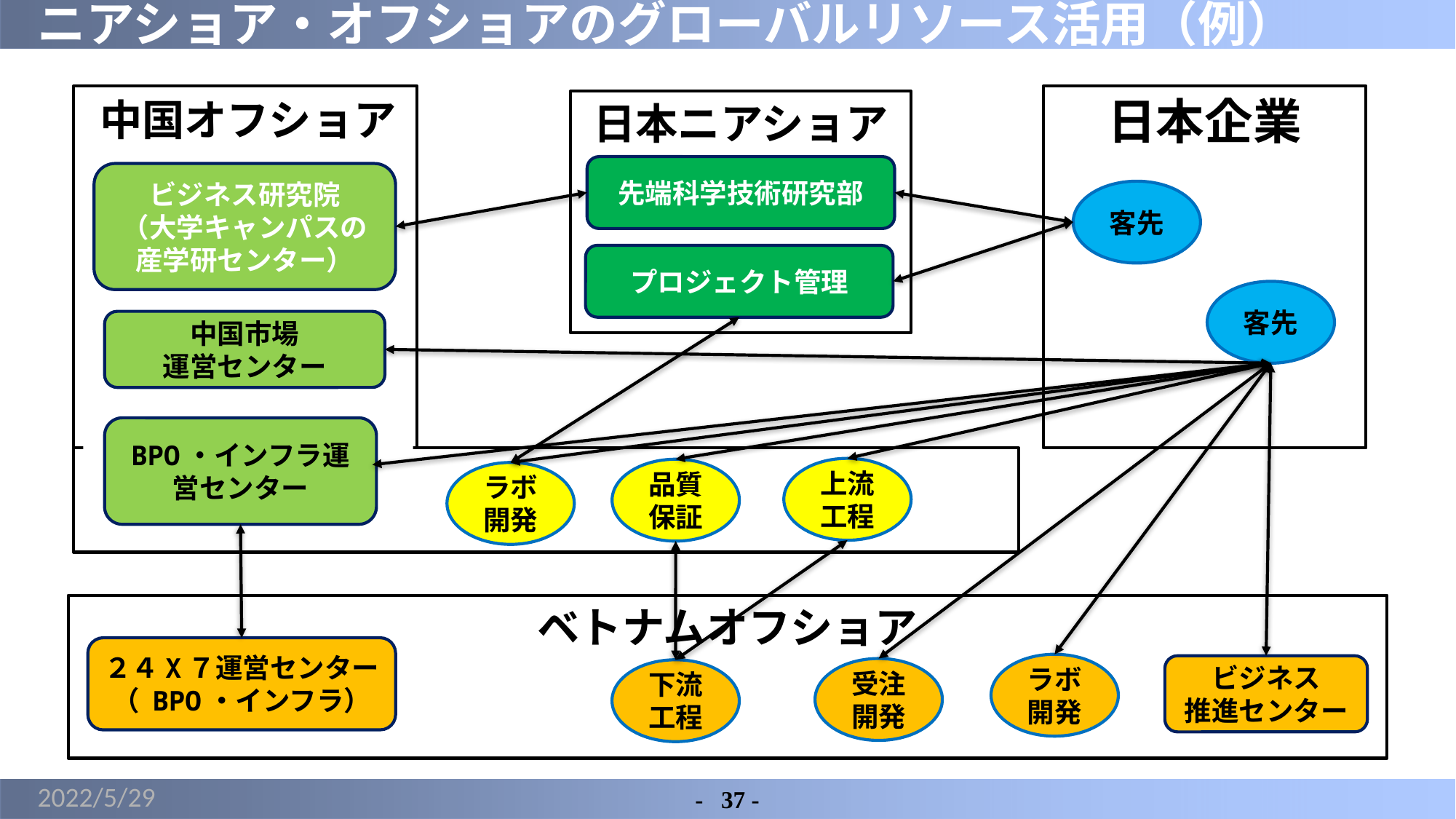

# ニアショア・オフショアのグローバルリソース活用（例）
日本企業

中国オフショア
日本ニアショア
先端科学技術研究部
ビジネス研究院
（大学キャンパスの産学研センター）
客先
プロジェクト管理
客先
中国市場
運営センター
BPO・インフラ運営センター

上流工程
品質保証
ラボ開発
ベトナムオフショア
２４X７運営センター
（ BPO・インフラ）
ラボ開発
ビジネス
推進センター
受注開発
下流工程
2022/5/29
-	37 -